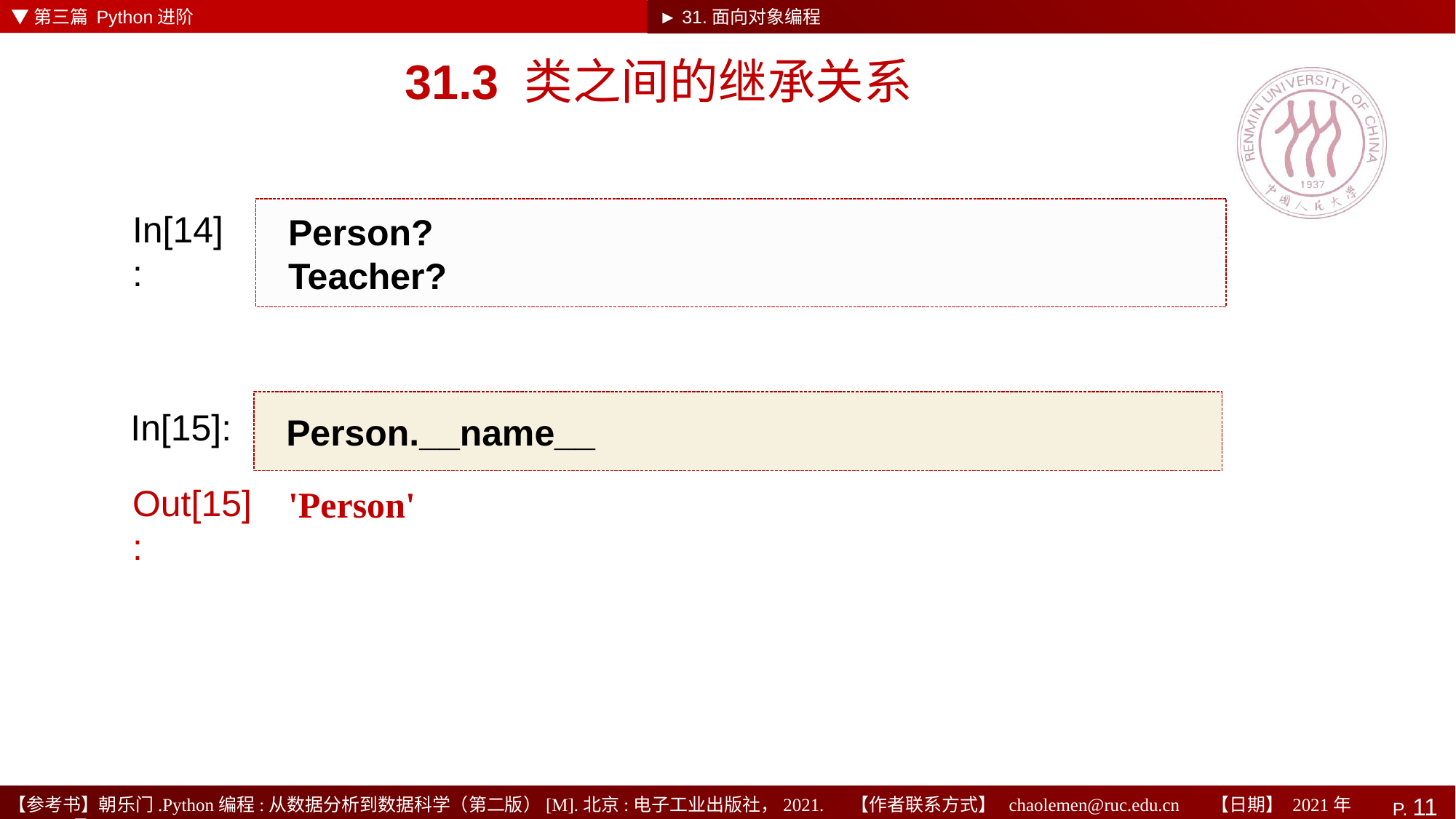

▼第三篇 Python进阶
► 31.面向对象编程
# 31.3 类之间的继承关系
Person?
Teacher?
In[14]:

Person.__name__
In[15]:

'Person'
Out[15]: